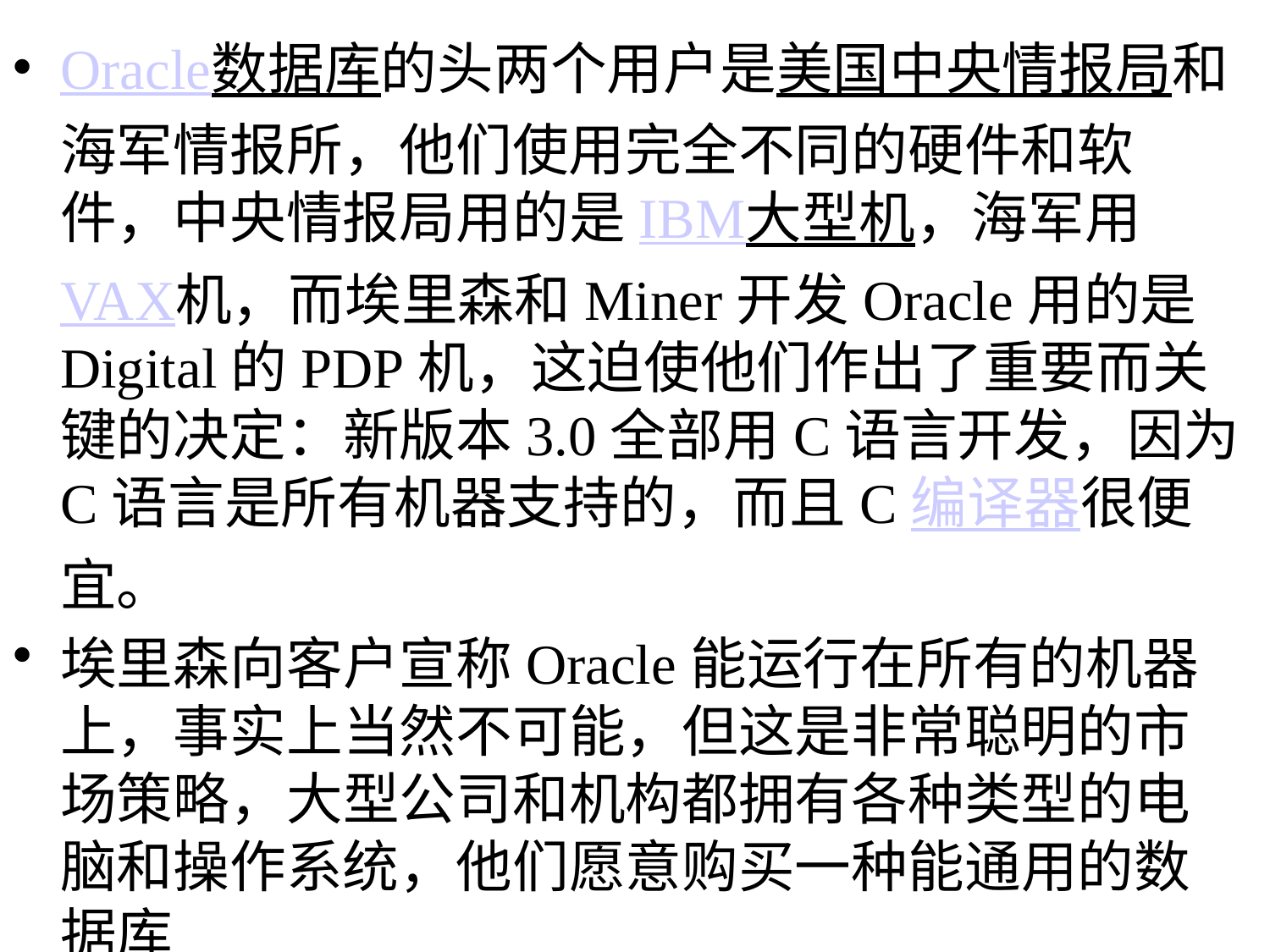

Oracle数据库的头两个用户是美国中央情报局和海军情报所，他们使用完全不同的硬件和软件，中央情报局用的是IBM大型机，海军用VAX机，而埃里森和Miner开发Oracle用的是Digital的PDP机，这迫使他们作出了重要而关键的决定：新版本3.0全部用C语言开发，因为C语言是所有机器支持的，而且C编译器很便宜。
埃里森向客户宣称Oracle能运行在所有的机器上，事实上当然不可能，但这是非常聪明的市场策略，大型公司和机构都拥有各种类型的电脑和操作系统，他们愿意购买一种能通用的数据库